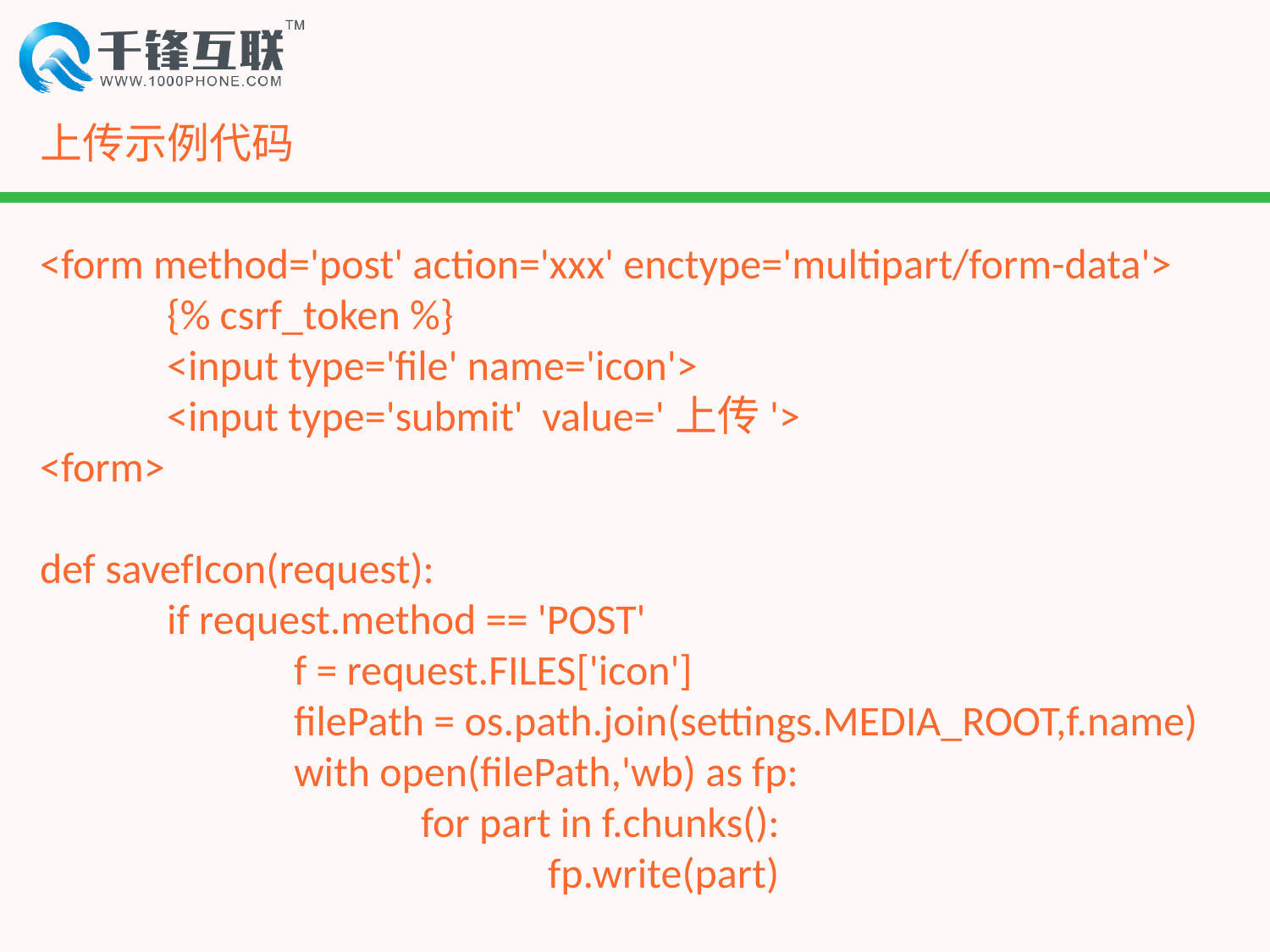

# 上传示例代码
<form method='post' action='xxx' enctype='multipart/form-data'>
	{% csrf_token %}
	<input type='file' name='icon'>
	<input type='submit'  value='上传'>
<form>

def savefIcon(request):
	if request.method == 'POST'
		f = request.FILES['icon']
		filePath = os.path.join(settings.MEDIA_ROOT,f.name)
		with open(filePath,'wb) as fp:
			for part in f.chunks():
				fp.write(part)